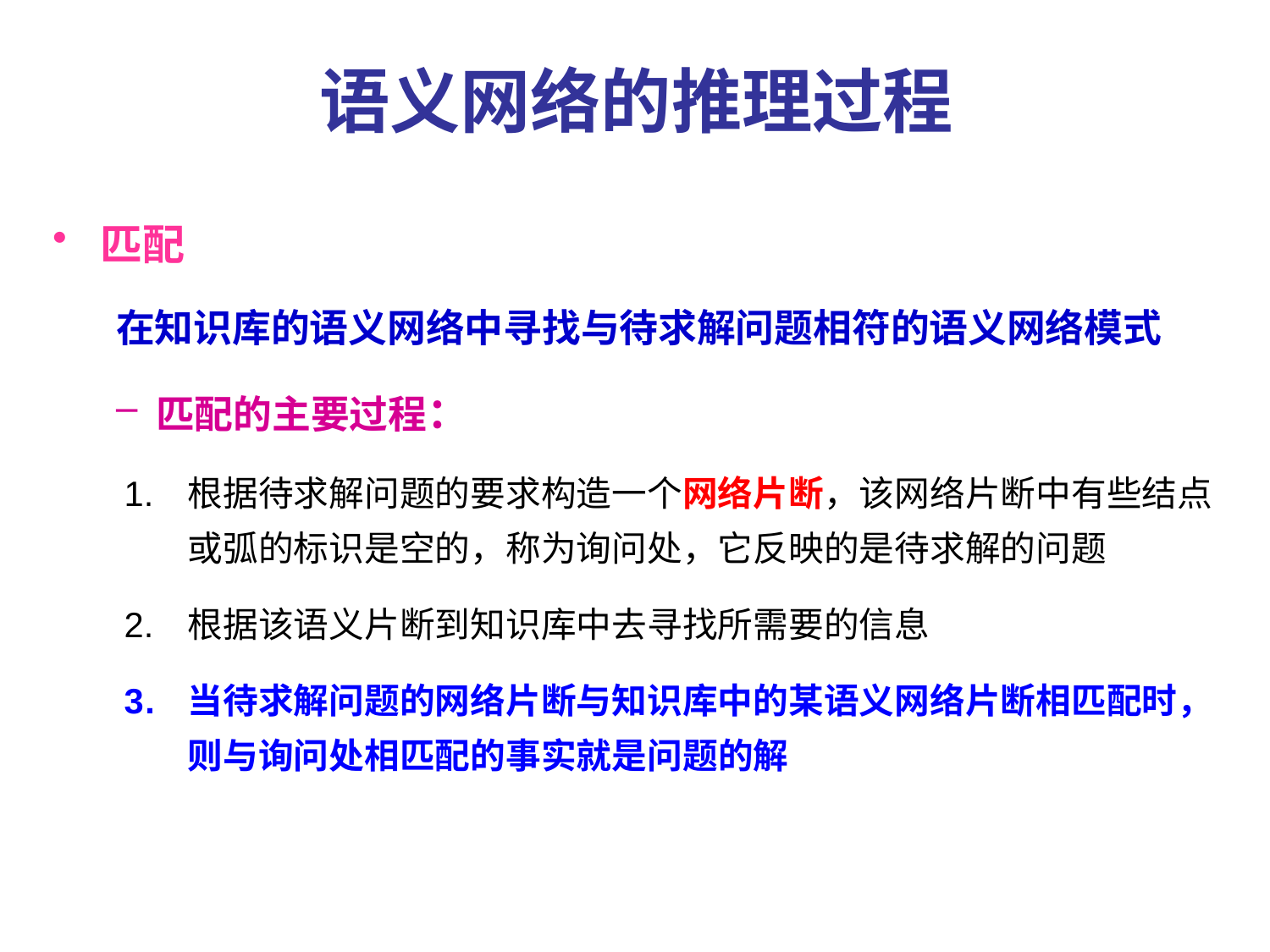

# 语义网络的推理过程
匹配
在知识库的语义网络中寻找与待求解问题相符的语义网络模式
匹配的主要过程：
根据待求解问题的要求构造一个网络片断，该网络片断中有些结点或弧的标识是空的，称为询问处，它反映的是待求解的问题
根据该语义片断到知识库中去寻找所需要的信息
当待求解问题的网络片断与知识库中的某语义网络片断相匹配时，则与询问处相匹配的事实就是问题的解